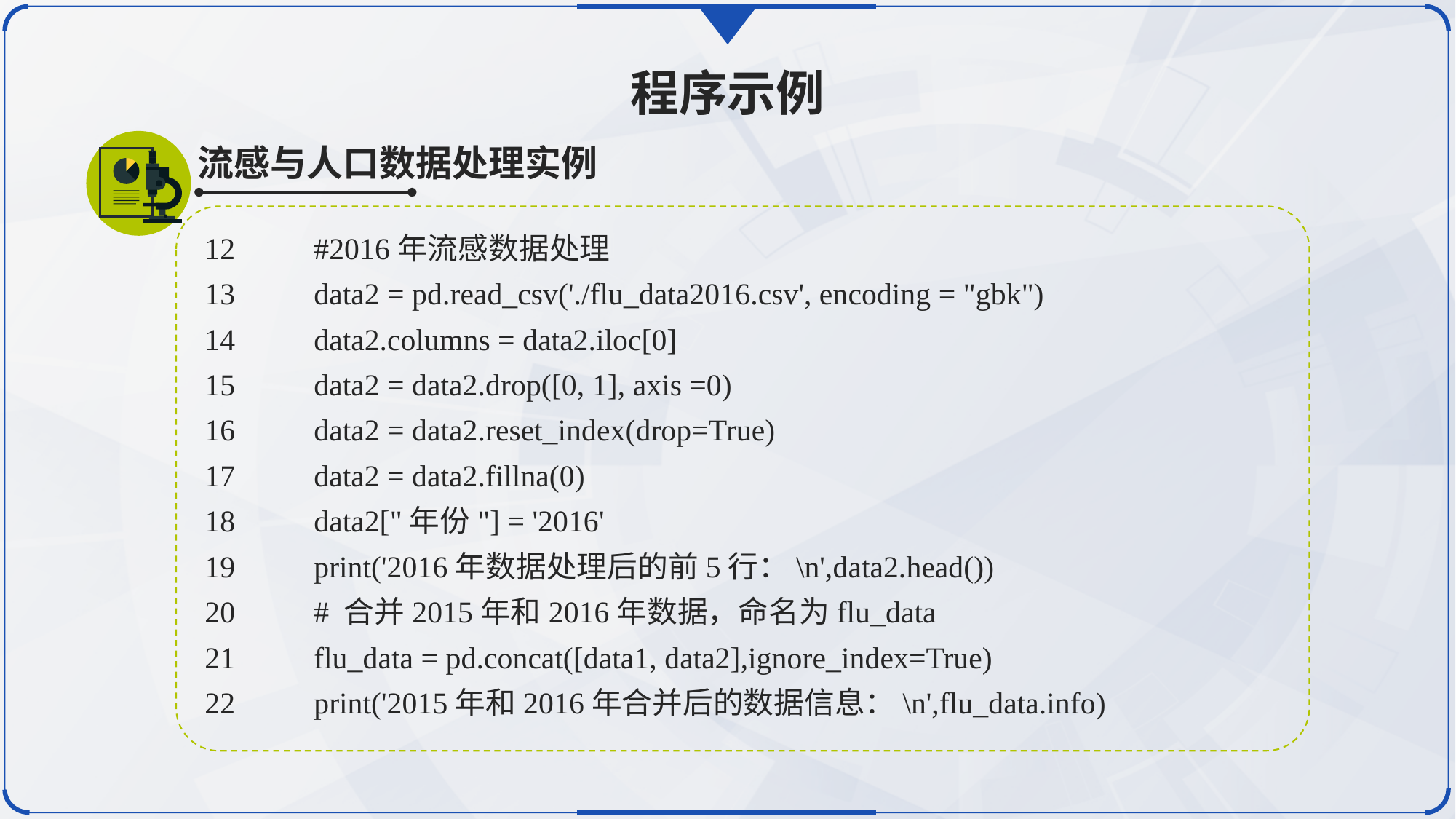

程序示例

流感与人口数据处理实例

12	#2016年流感数据处理
13	data2 = pd.read_csv('./flu_data2016.csv', encoding = "gbk")
14	data2.columns = data2.iloc[0]
15	data2 = data2.drop([0, 1], axis =0)
16	data2 = data2.reset_index(drop=True)
17	data2 = data2.fillna(0)
18	data2["年份"] = '2016'
19	print('2016年数据处理后的前5行：\n',data2.head())
20	# 合并2015年和2016年数据，命名为flu_data
21	flu_data = pd.concat([data1, data2],ignore_index=True)
22	print('2015年和2016年合并后的数据信息：\n',flu_data.info)